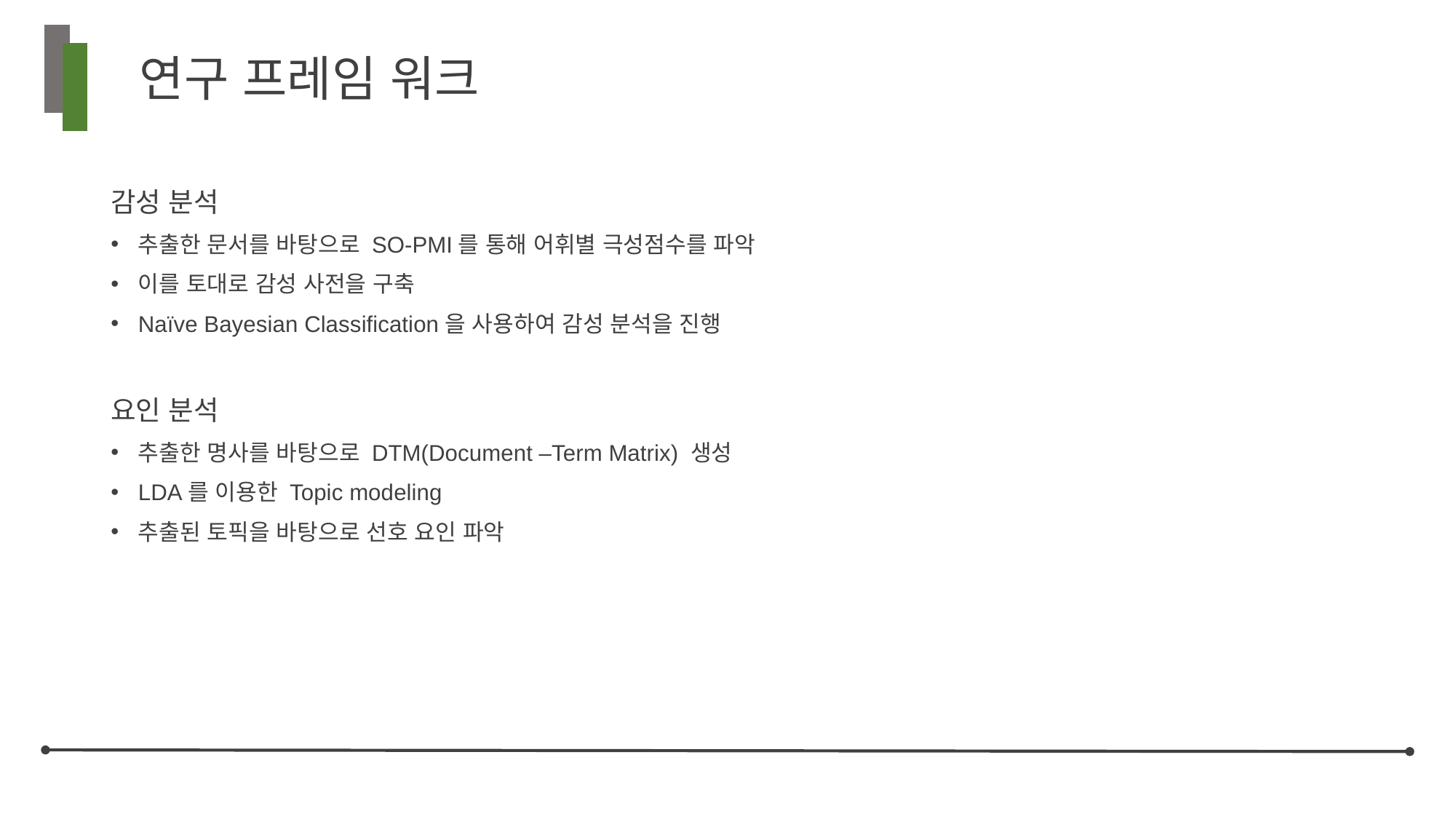

# 연구 프레임 워크
감성 분석
추출한 문서를 바탕으로 SO-PMI를 통해 어휘별 극성점수를 파악
이를 토대로 감성 사전을 구축
Naïve Bayesian Classification을 사용하여 감성 분석을 진행

요인 분석
추출한 명사를 바탕으로 DTM(Document –Term Matrix) 생성
LDA를 이용한 Topic modeling
추출된 토픽을 바탕으로 선호 요인 파악